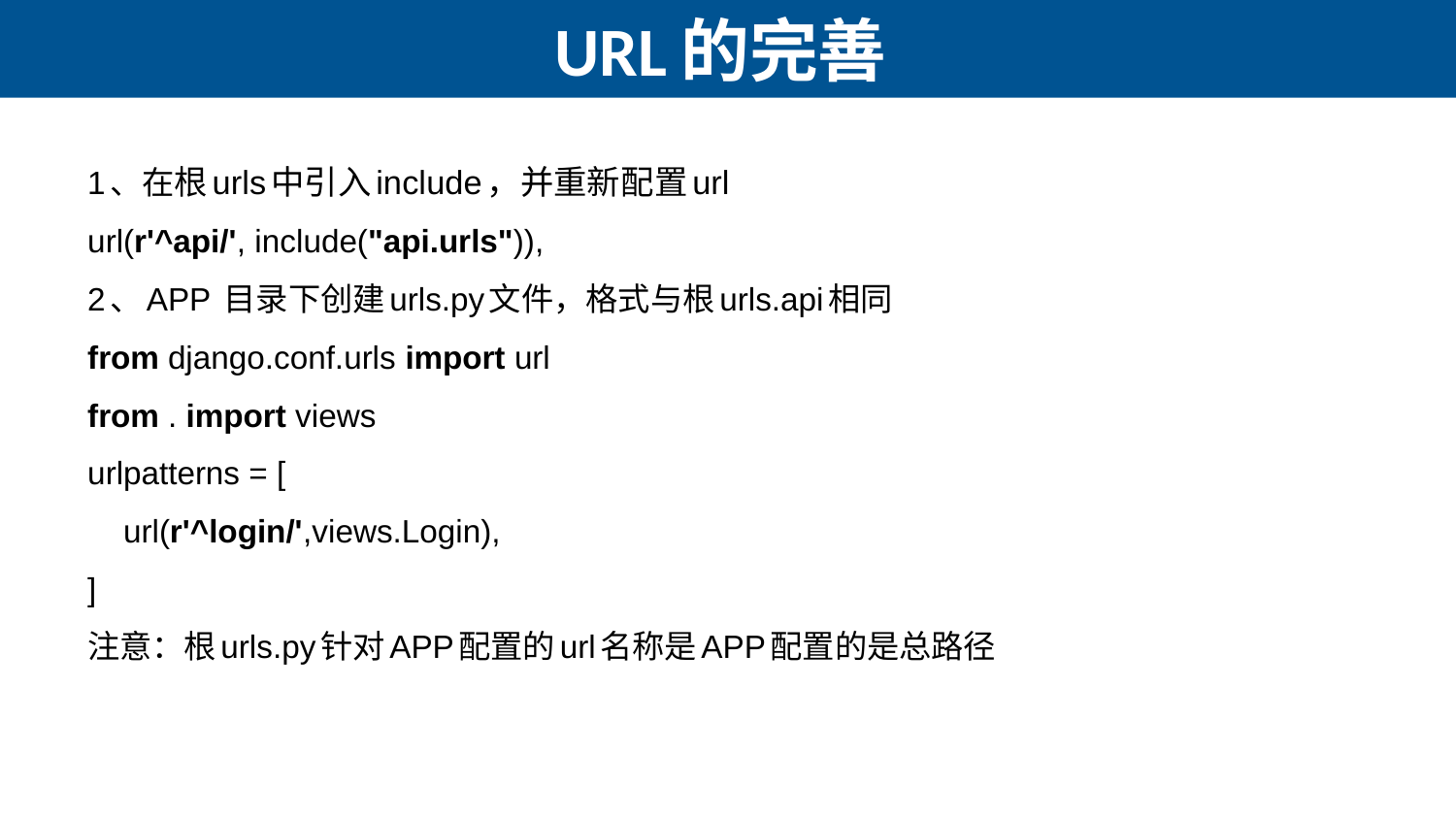

# URL的完善
1、在根urls中引入include，并重新配置url
url(r'^api/', include("api.urls")),
2、APP 目录下创建urls.py文件，格式与根urls.api相同
from django.conf.urls import url
from . import views
urlpatterns = [
    url(r'^login/',views.Login),
]
注意：根urls.py针对APP配置的url名称是APP配置的是总路径